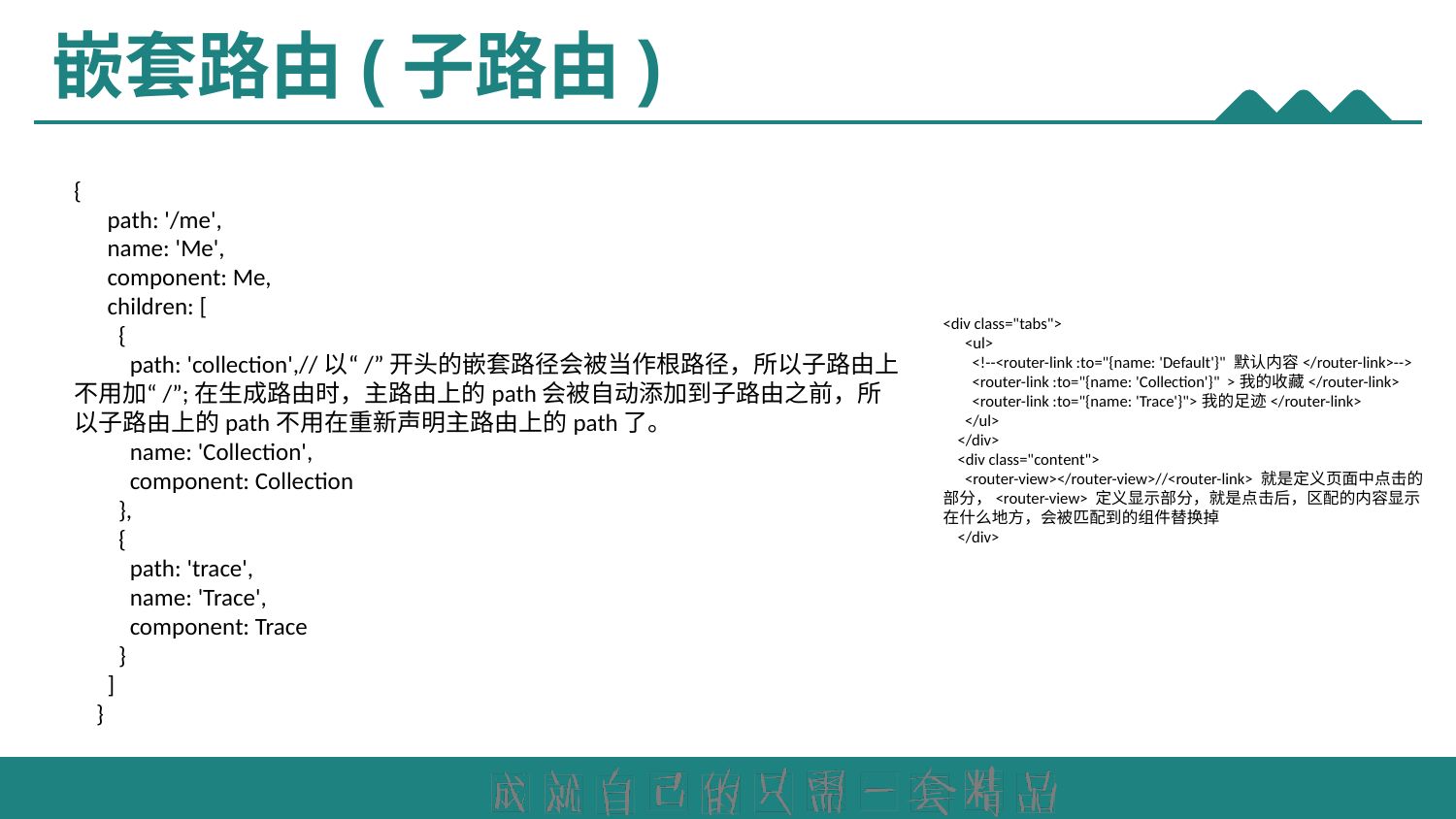

# 嵌套路由(子路由)
{
      path: '/me',
      name: 'Me',
      component: Me,
      children: [
        {
          path: 'collection',//以“/”开头的嵌套路径会被当作根路径，所以子路由上不用加“/”;在生成路由时，主路由上的path会被自动添加到子路由之前，所以子路由上的path不用在重新声明主路由上的path了。
          name: 'Collection',
          component: Collection
        },
        {
          path: 'trace',
          name: 'Trace',
          component: Trace
        }
      ]
    }
<div class="tabs">
      <ul>
        <!--<router-link :to="{name: 'Default'}" 默认内容</router-link>-->
        <router-link :to="{name: 'Collection'}"  >我的收藏</router-link>
        <router-link :to="{name: 'Trace'}">我的足迹</router-link>
      </ul>
    </div>
    <div class="content">
      <router-view></router-view>//<router-link> 就是定义页面中点击的部分，<router-view> 定义显示部分，就是点击后，区配的内容显示在什么地方，会被匹配到的组件替换掉
    </div>